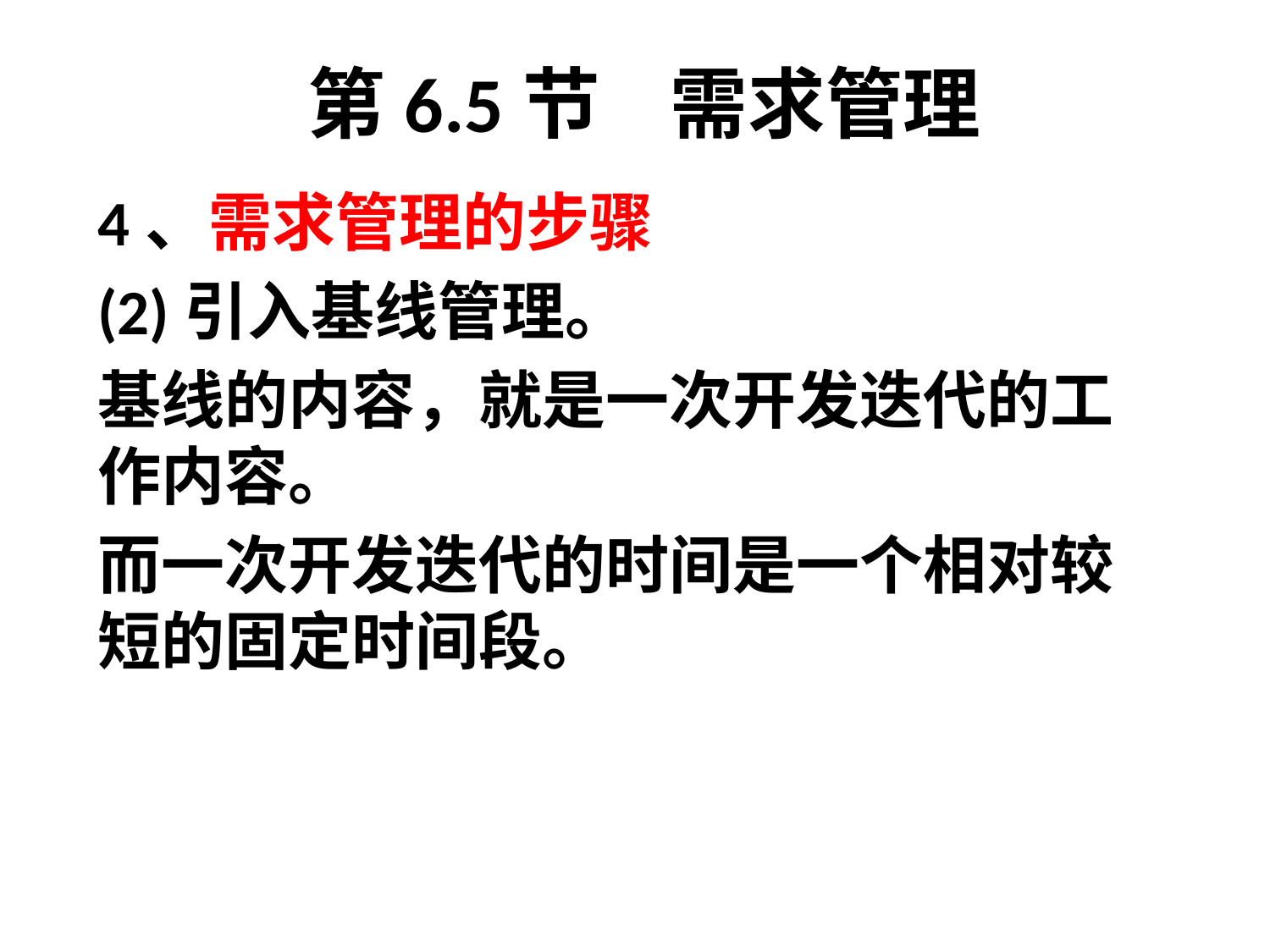

# 第6.5节    需求管理
4、需求管理的步骤
(2)引入基线管理。
基线的内容，就是一次开发迭代的工作内容。
而一次开发迭代的时间是一个相对较短的固定时间段。